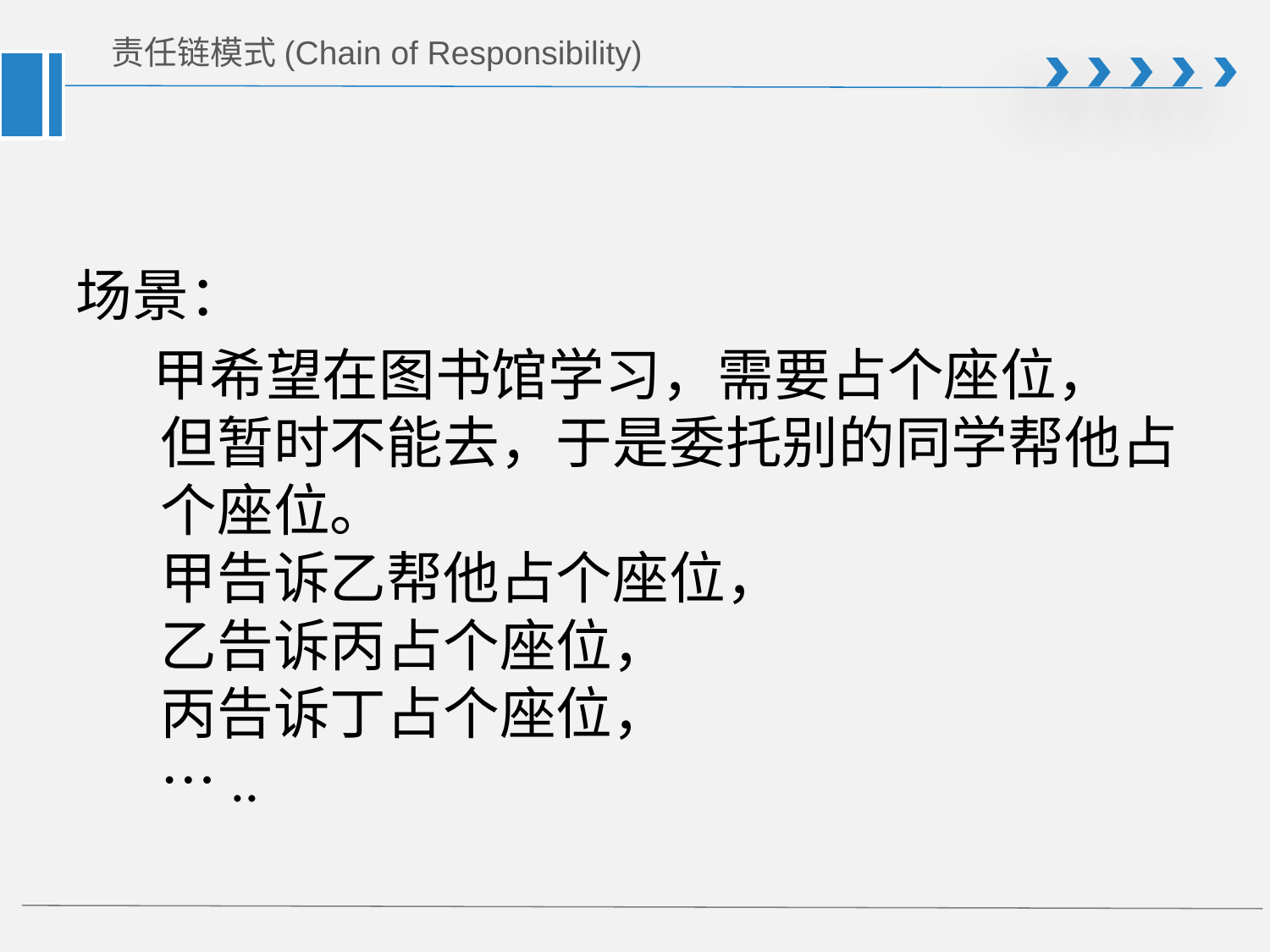

# 责任链模式(Chain of Responsibility)
场景：
     甲希望在图书馆学习，需要占个座位，
但暂时不能去，于是委托别的同学帮他占个座位。
甲告诉乙帮他占个座位，
乙告诉丙占个座位，
丙告诉丁占个座位，
…..